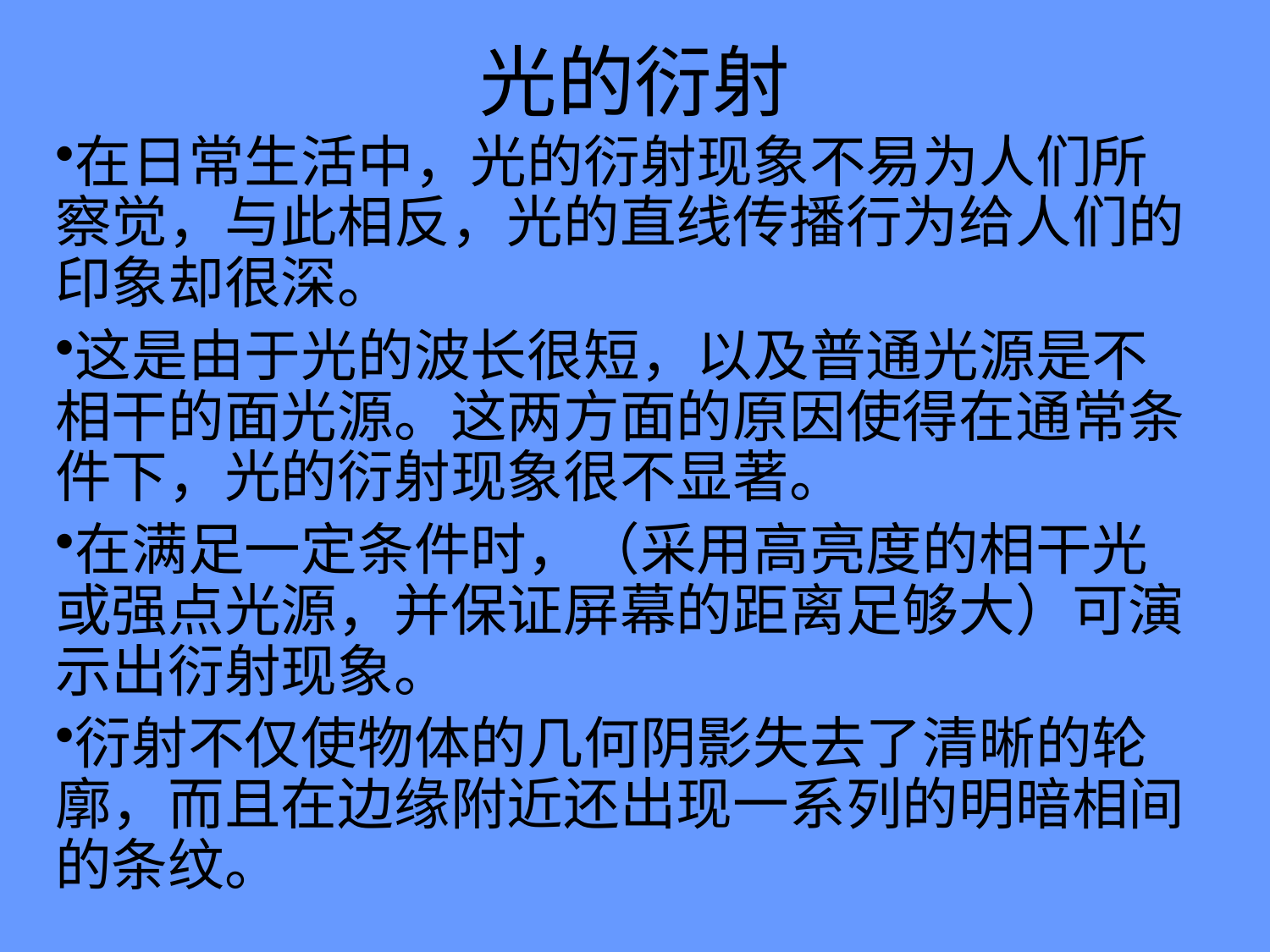

# 光的衍射
在日常生活中，光的衍射现象不易为人们所察觉，与此相反，光的直线传播行为给人们的印象却很深。
这是由于光的波长很短，以及普通光源是不相干的面光源。这两方面的原因使得在通常条件下，光的衍射现象很不显著。
在满足一定条件时，（采用高亮度的相干光或强点光源，并保证屏幕的距离足够大）可演示出衍射现象。
衍射不仅使物体的几何阴影失去了清晰的轮廓，而且在边缘附近还出现一系列的明暗相间的条纹。